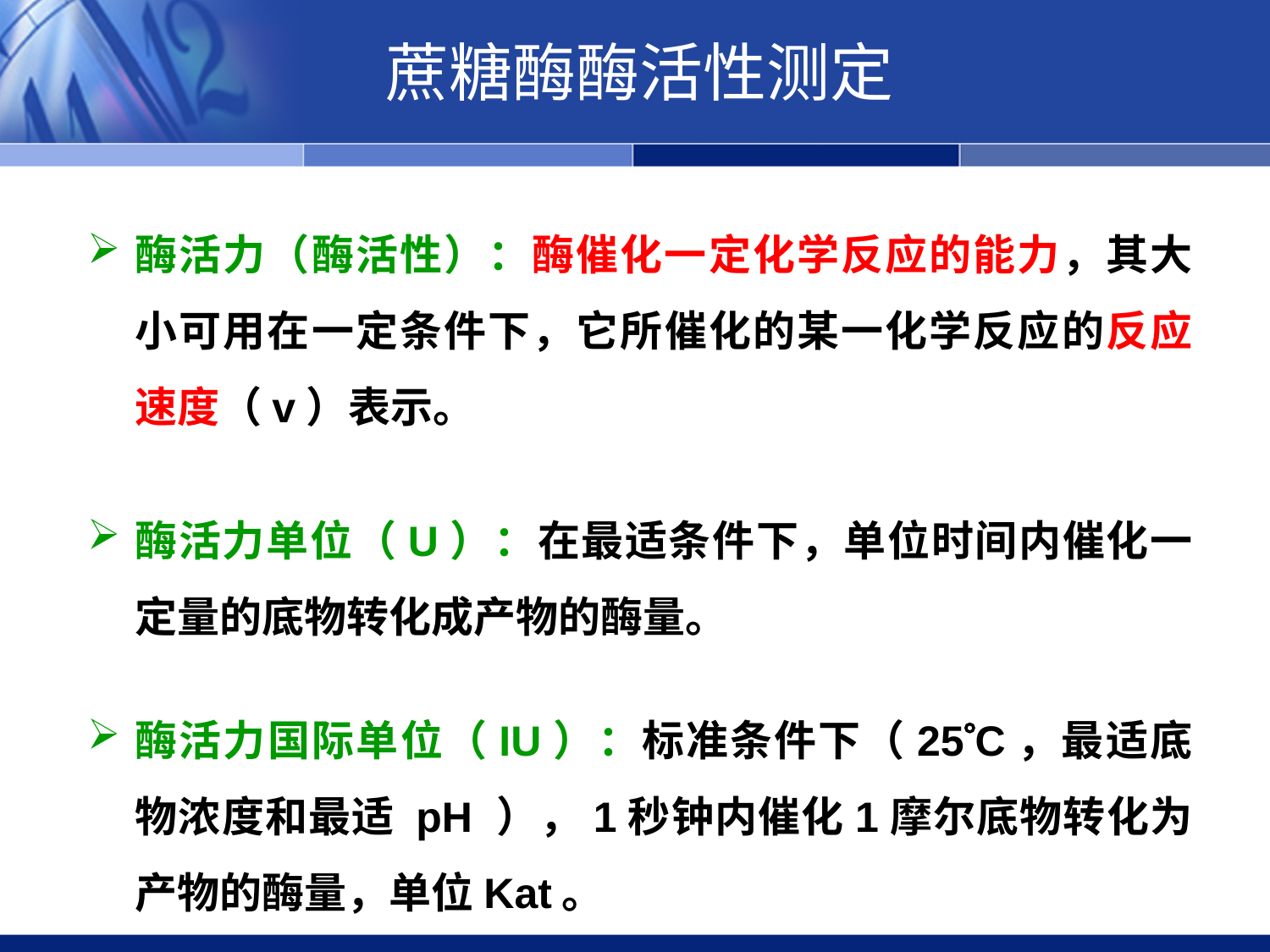

蔗糖酶酶活性测定
酶活力（酶活性）：酶催化一定化学反应的能力，其大小可用在一定条件下，它所催化的某一化学反应的反应速度（v）表示。
酶活力单位（U）：在最适条件下，单位时间内催化一定量的底物转化成产物的酶量。
酶活力国际单位（IU）：标准条件下（25°C，最适底物浓度和最适 pH ），1秒钟内催化1摩尔底物转化为产物的酶量，单位Kat。